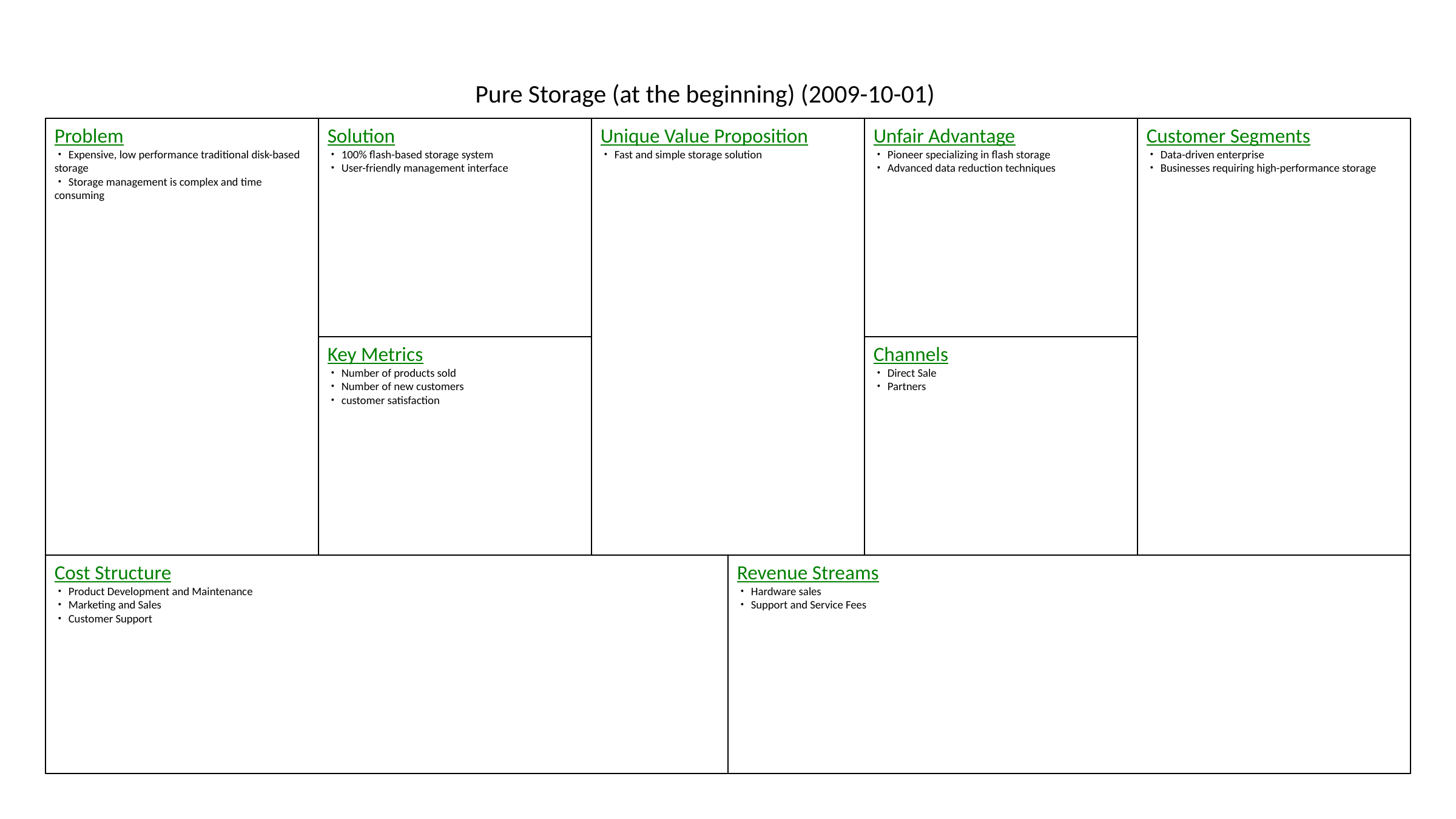

Pure Storage (at the beginning) (2009-10-01)
Problem
・Expensive, low performance traditional disk-based storage
・Storage management is complex and time consuming
Solution
・100% flash-based storage system
・User-friendly management interface
Unique Value Proposition
・Fast and simple storage solution
Unfair Advantage
・Pioneer specializing in flash storage
・Advanced data reduction techniques
Customer Segments
・Data-driven enterprise
・Businesses requiring high-performance storage
Key Metrics
・Number of products sold
・Number of new customers
・customer satisfaction
Channels
・Direct Sale
・Partners
Cost Structure
・Product Development and Maintenance
・Marketing and Sales
・Customer Support
Revenue Streams
・Hardware sales
・Support and Service Fees